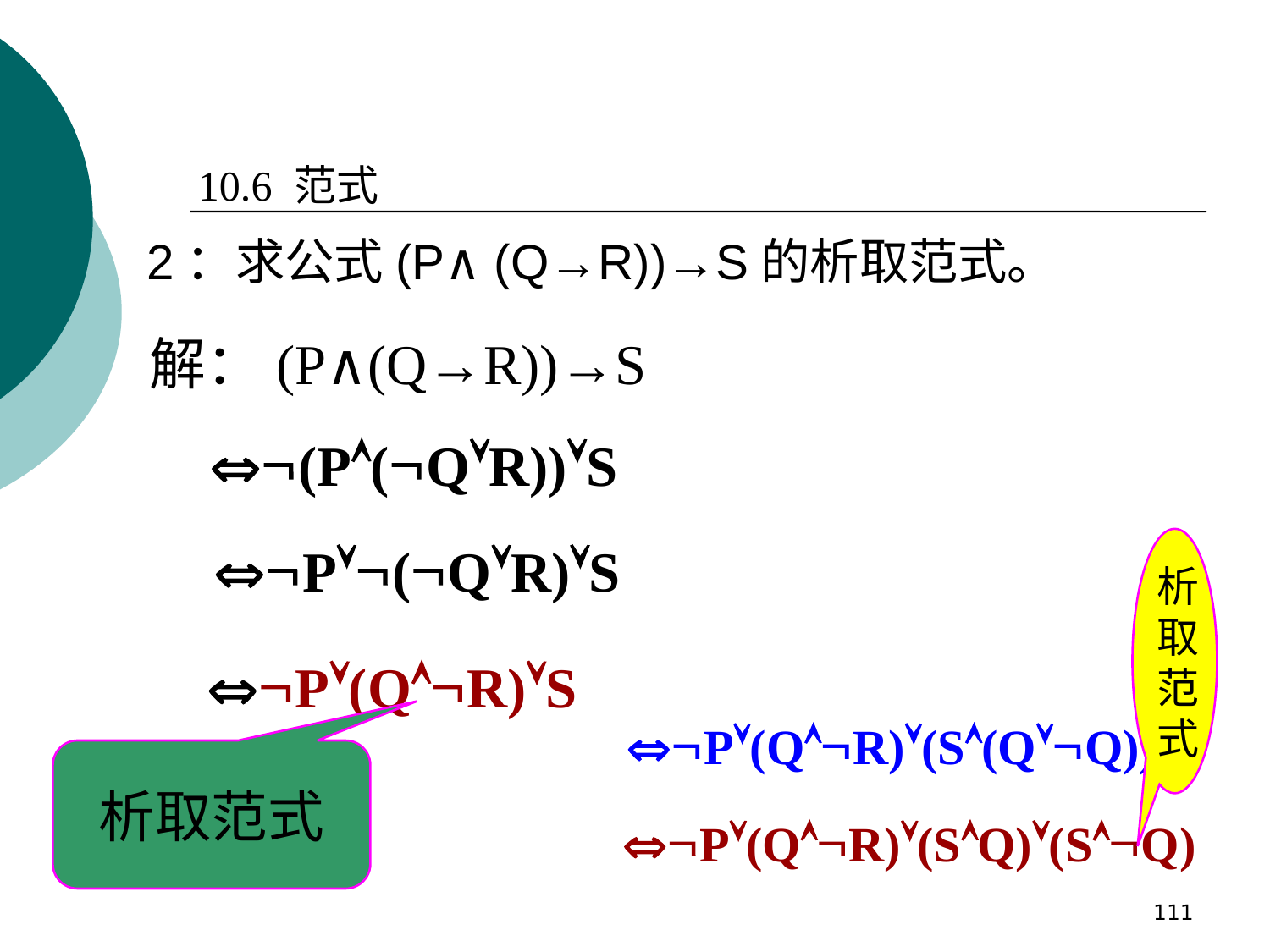

10.6 范式
2：求公式(P∧(Q→R))→S的析取范式。
解：(P∧(Q→R))→S
⇔¬(P∧(¬Q∨R))∨S
⇔¬P∨¬(¬Q∨R)∨S
析取范式
⇔¬P∨(Q∧¬R)∨S
⇔¬P∨(Q∧¬R)∨(S∧(Q∨¬Q))
析取范式
⇔¬P∨(Q∧¬R)∨(S∧Q)∨(S∧¬Q)
111